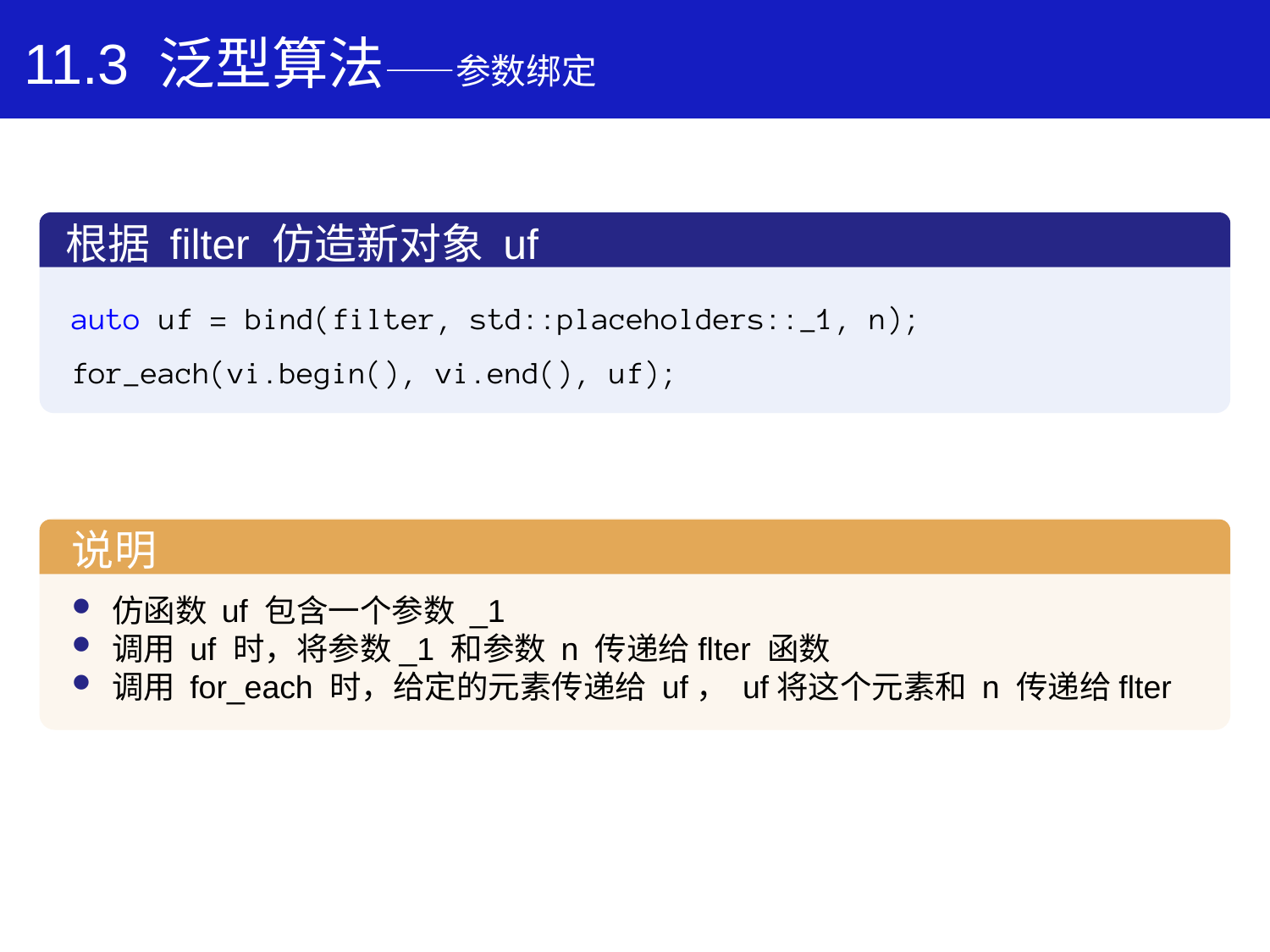

11.3 泛型算法——参数绑定
根据 filter 仿造新对象 uf

auto uf = bind(filter, std::placeholders::_1, n);
for_each(vi.begin(), vi.end(), uf);
说明

仿函数 uf 包含一个参数 _1
调用 uf 时，将参数_1 和参数 n 传递给flter 函数
调用 for_each 时，给定的元素传递给 uf， uf将这个元素和 n 传递给flter
64